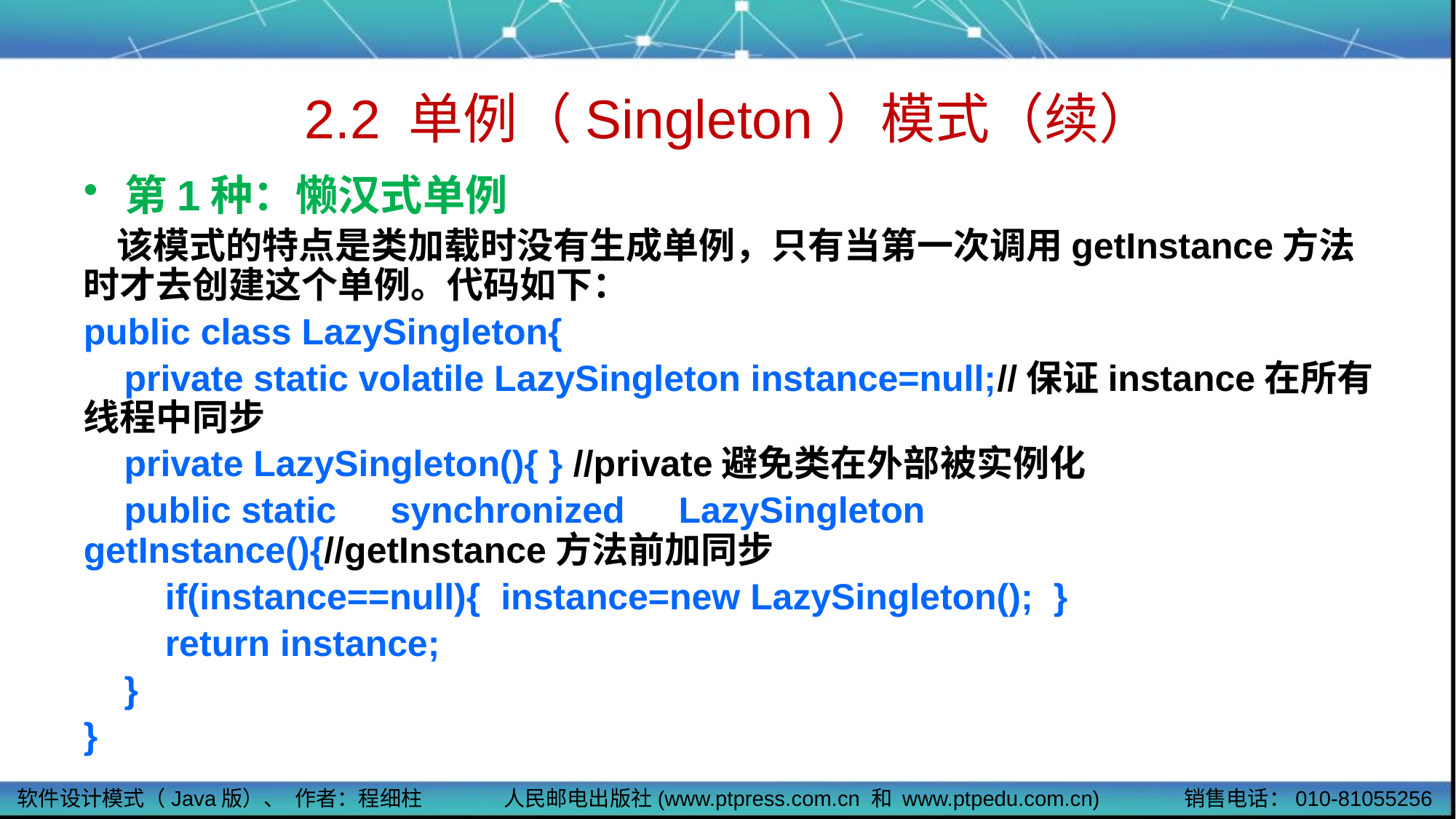

# 2.2 单例（Singleton）模式（续）
第1种：懒汉式单例
   该模式的特点是类加载时没有生成单例，只有当第一次调用getInstance方法时才去创建这个单例。代码如下：
public class LazySingleton{
    private static volatile LazySingleton instance=null;//保证instance在所有线程中同步
    private LazySingleton(){ } //private避免类在外部被实例化
    public static　synchronized　LazySingleton getInstance(){//getInstance方法前加同步
        if(instance==null){  instance=new LazySingleton();  }
        return instance;
    }
}
软件设计模式（Java版）、  作者：程细柱
人民邮电出版社(www.ptpress.com.cn 和 www.ptpedu.com.cn)
销售电话：010-81055256